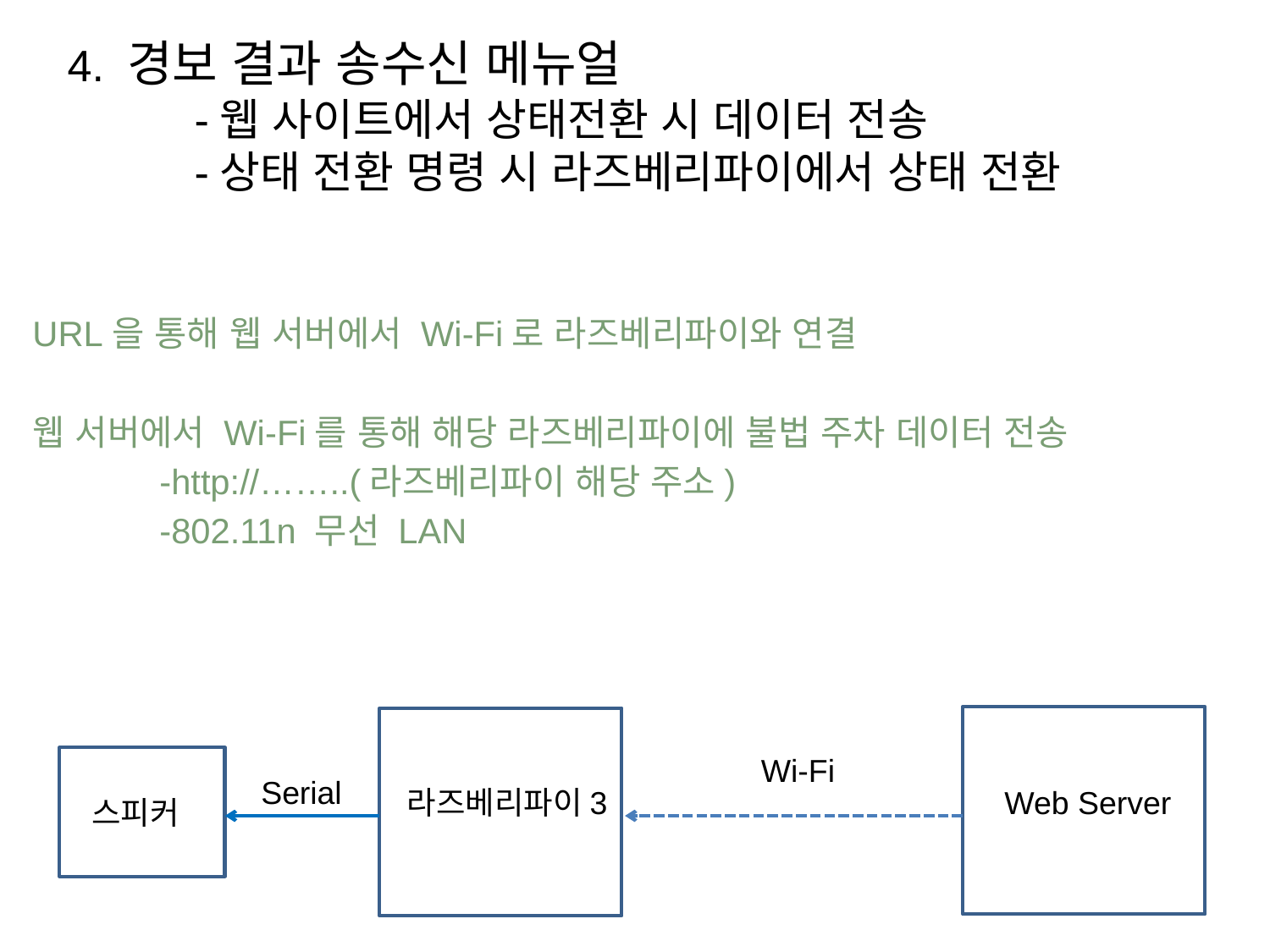

4. 경보 결과 송수신 메뉴얼
	-웹 사이트에서 상태전환 시 데이터 전송
	-상태 전환 명령 시 라즈베리파이에서 상태 전환

URL을 통해 웹 서버에서 Wi-Fi로 라즈베리파이와 연결

웹 서버에서 Wi-Fi를 통해 해당 라즈베리파이에 불법 주차 데이터 전송
	-http://……..(라즈베리파이 해당 주소)
	-802.11n 무선 LAN

Wi-Fi

Serial
라즈베리파이3
Web Server
스피커